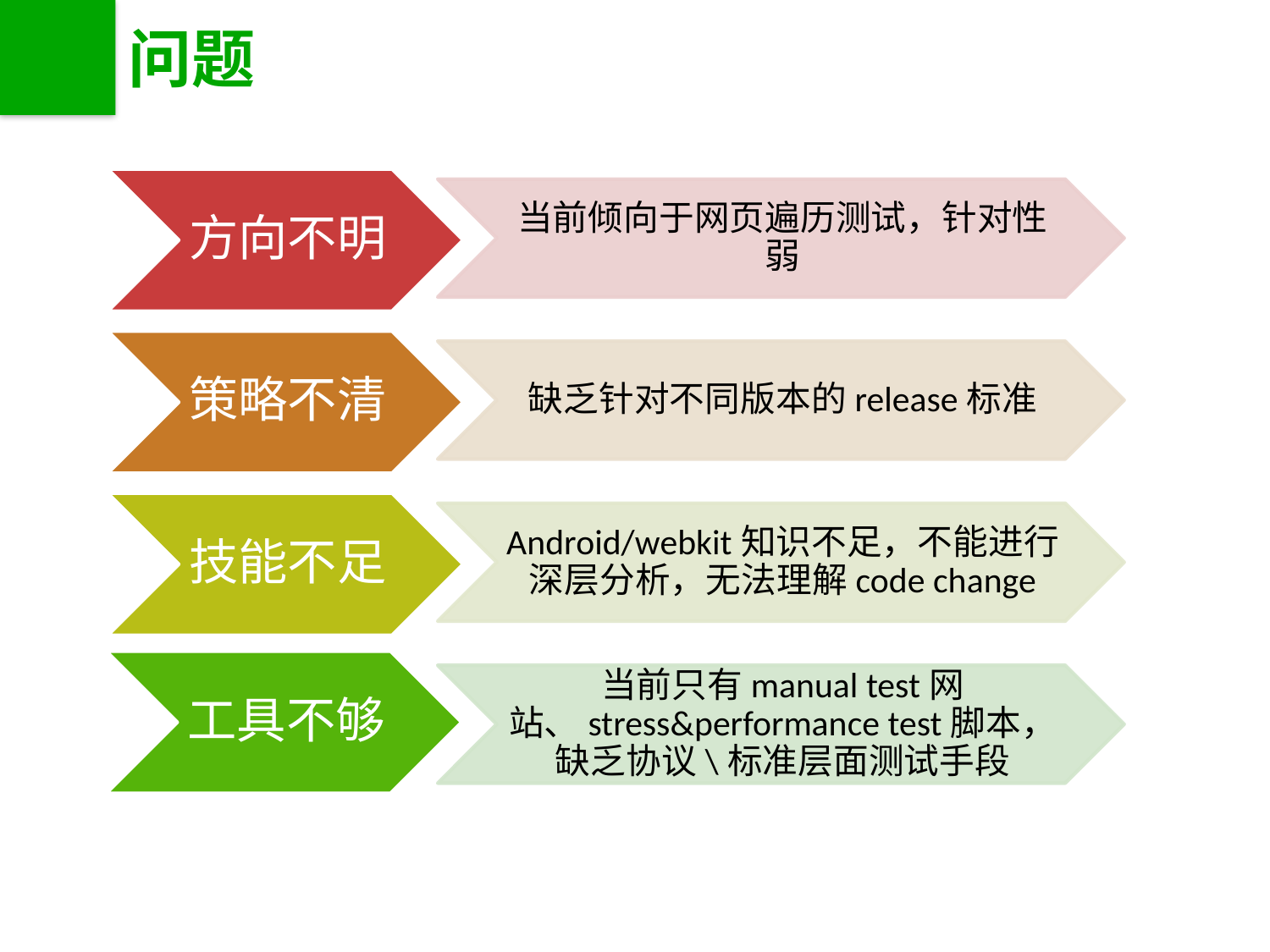

# 问题
方向不明
当前倾向于网页遍历测试，针对性弱
策略不清
缺乏针对不同版本的release标准
技能不足
Android/webkit知识不足，不能进行深层分析，无法理解code change
工具不够
当前只有manual test网站、stress&performance test脚本，缺乏协议\标准层面测试手段